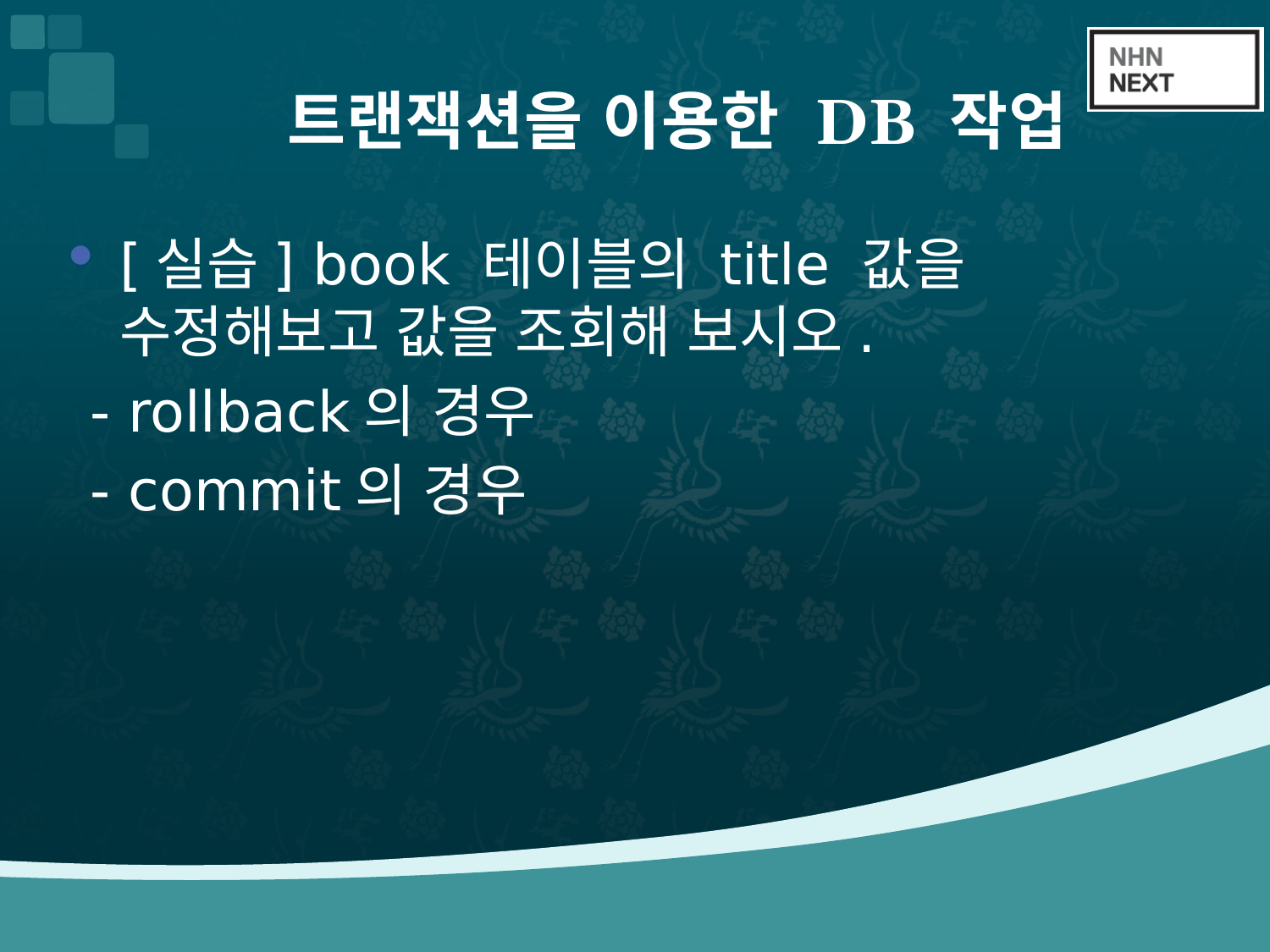

# 트랜잭션을 이용한 DB 작업
[실습] book 테이블의 title 값을 수정해보고 값을 조회해 보시오.
 - rollback의 경우
 - commit의 경우